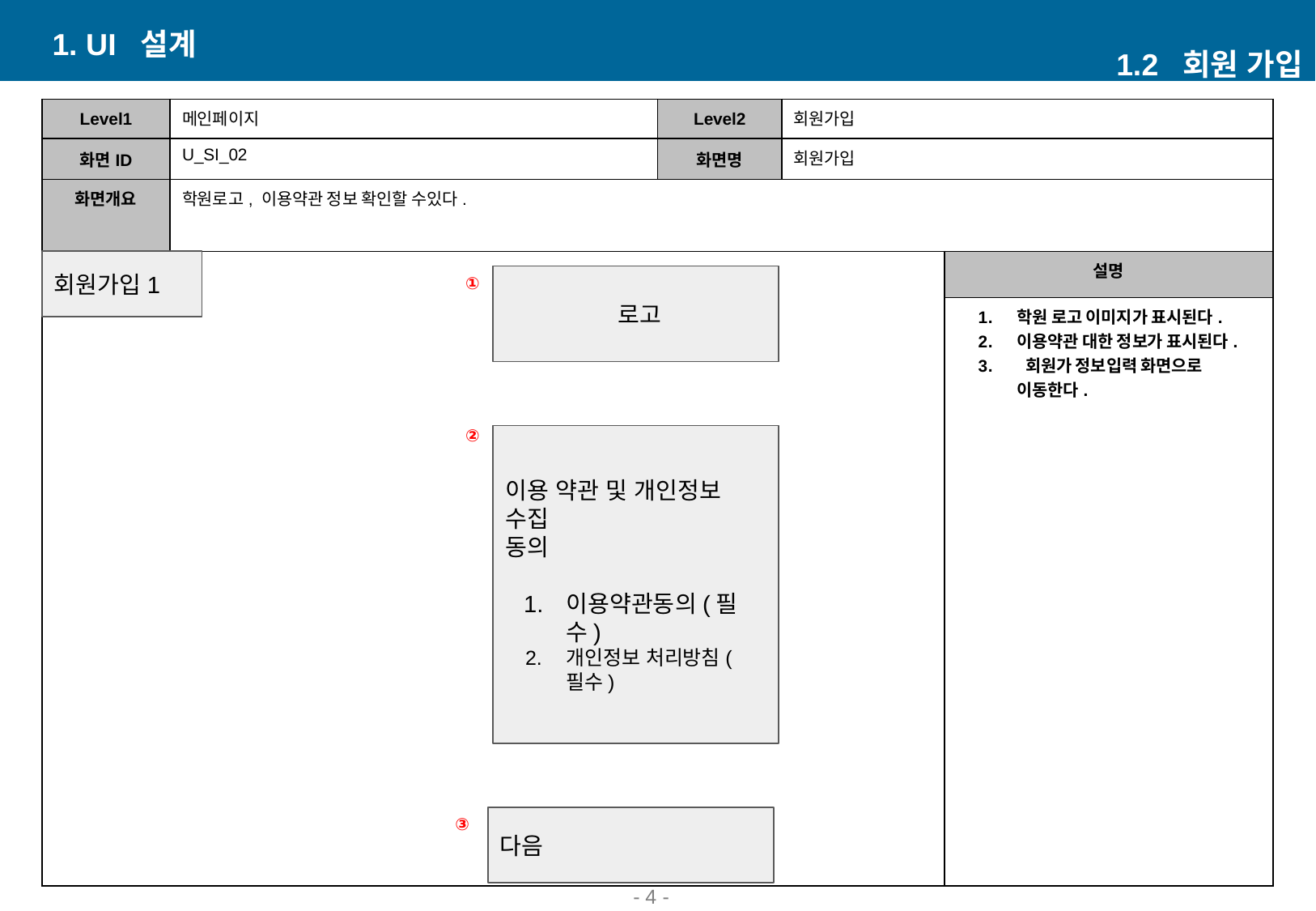

1. UI  설계
1.2  회원 가입
| Level1 | 메인페이지 | Level2 | 회원가입 |  |
| --- | --- | --- | --- | --- |
| 화면ID | U\_SI\_02 | 화면명 | 회원가입 |  |
| 화면개요 | 학원로고, 이용약관 정보 확인할 수있다. |  |  |  |
|  |  |  |  | 설명 |
|  |  |  |  | 학원 로고 이미지가 표시된다. 이용약관 대한 정보가 표시된다. 회원가 정보입력 화면으로 이동한다. |
회원가입1
                로고
①
②
이용 약관 및 개인정보 수집
동의

이용약관동의(필수)
개인정보 처리방침(필수)
③
다음
- 4 -
⑬
⑬
⑥
⑥
⑦
⑦
⑫
⑫
①
①
⑤
⑤
④
④
⑩
⑩
③
⑧
⑧
②
②
⑨
⑨
⑪
⑪